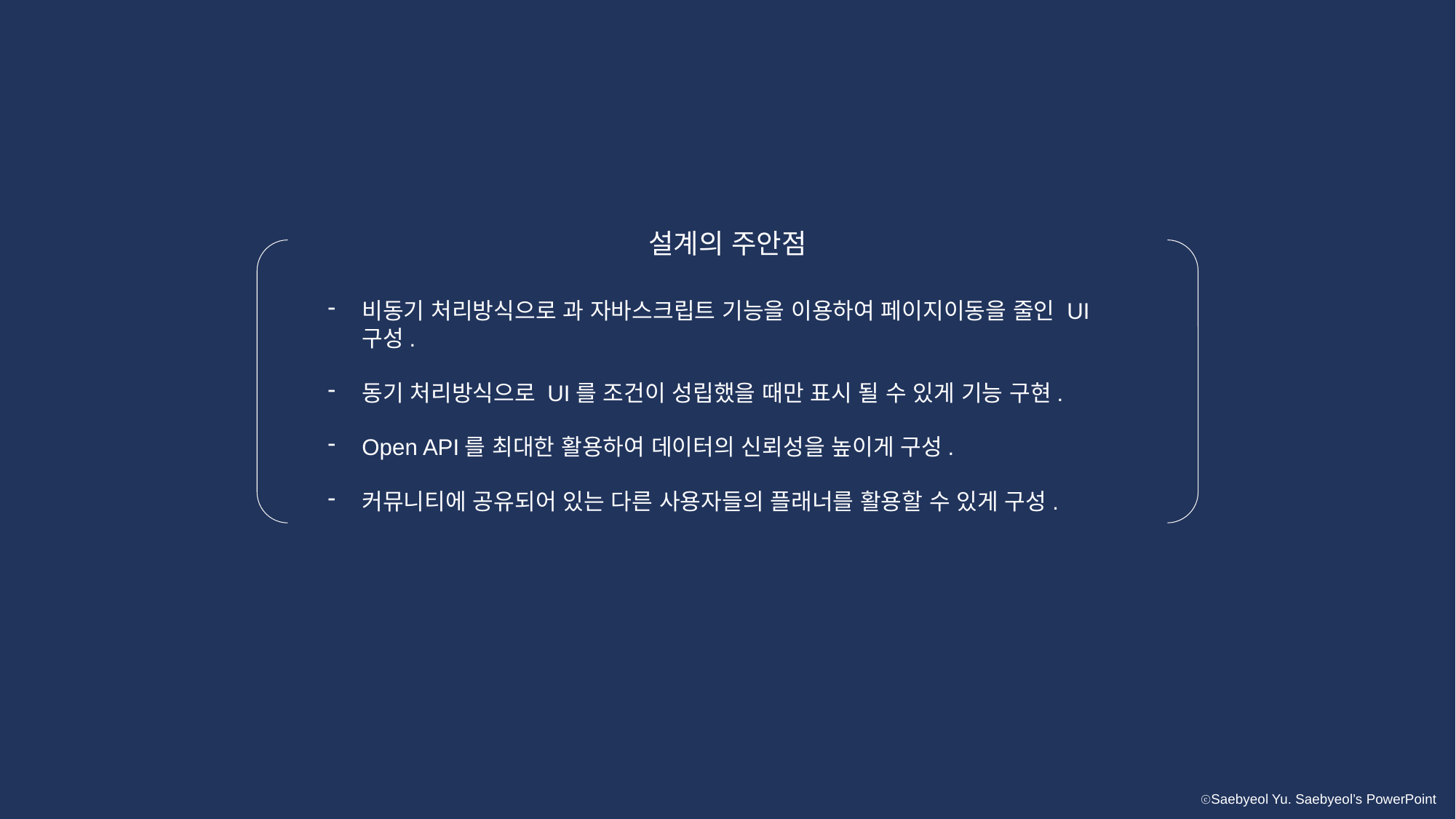

설계의 주안점

비동기 처리방식으로 과 자바스크립트 기능을 이용하여 페이지이동을 줄인 UI 구성.

동기 처리방식으로 UI를 조건이 성립했을 때만 표시 될 수 있게 기능 구현.

Open API를 최대한 활용하여 데이터의 신뢰성을 높이게 구성.

커뮤니티에 공유되어 있는 다른 사용자들의 플래너를 활용할 수 있게 구성.